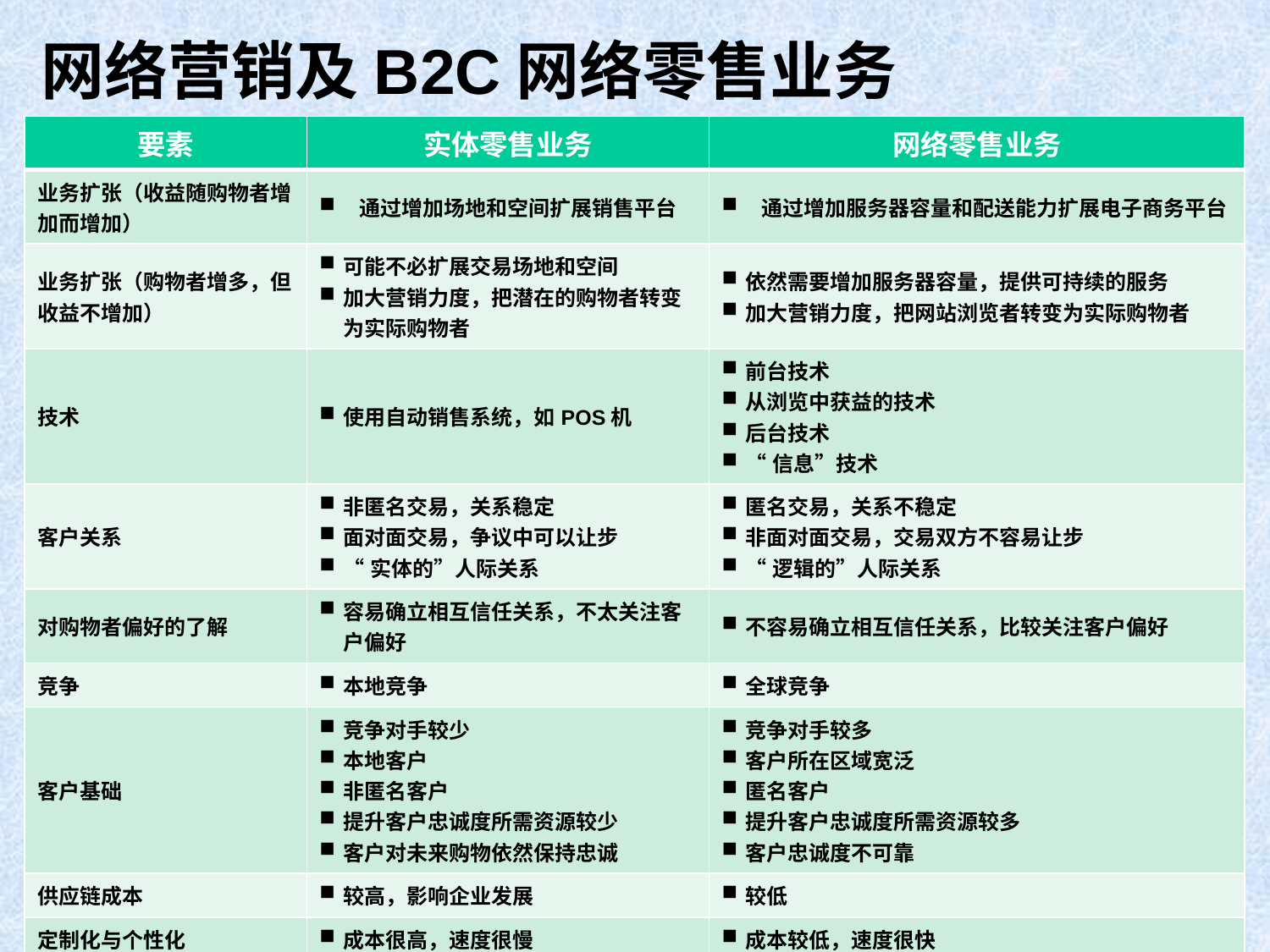

# 网络营销及B2C网络零售业务
| 要素 | 实体零售业务 | 网络零售业务 |
| --- | --- | --- |
| 业务扩张（收益随购物者增加而增加） | 通过增加场地和空间扩展销售平台 | 通过增加服务器容量和配送能力扩展电子商务平台 |
| 业务扩张（购物者增多，但收益不增加） | 可能不必扩展交易场地和空间 加大营销力度，把潜在的购物者转变为实际购物者 | 依然需要增加服务器容量，提供可持续的服务 加大营销力度，把网站浏览者转变为实际购物者 |
| 技术 | 使用自动销售系统，如POS机 | 前台技术 从浏览中获益的技术 后台技术 “信息”技术 |
| 客户关系 | 非匿名交易，关系稳定 面对面交易，争议中可以让步 “实体的”人际关系 | 匿名交易，关系不稳定 非面对面交易，交易双方不容易让步 “逻辑的”人际关系 |
| 对购物者偏好的了解 | 容易确立相互信任关系，不太关注客户偏好 | 不容易确立相互信任关系，比较关注客户偏好 |
| 竞争 | 本地竞争 | 全球竞争 |
| 客户基础 | 竞争对手较少 本地客户 非匿名客户 提升客户忠诚度所需资源较少 客户对未来购物依然保持忠诚 | 竞争对手较多 客户所在区域宽泛 匿名客户 提升客户忠诚度所需资源较多 客户忠诚度不可靠 |
| 供应链成本 | 较高，影响企业发展 | 较低 |
| 定制化与个性化 | 成本很高，速度很慢 | 成本较低，速度很快 |
| 价格变化 | 代价很大，很少使用 | 代价较低，随时可以使用 |
| 对市场发展趋势的适应性 | 较迟缓 | 较迅速 |